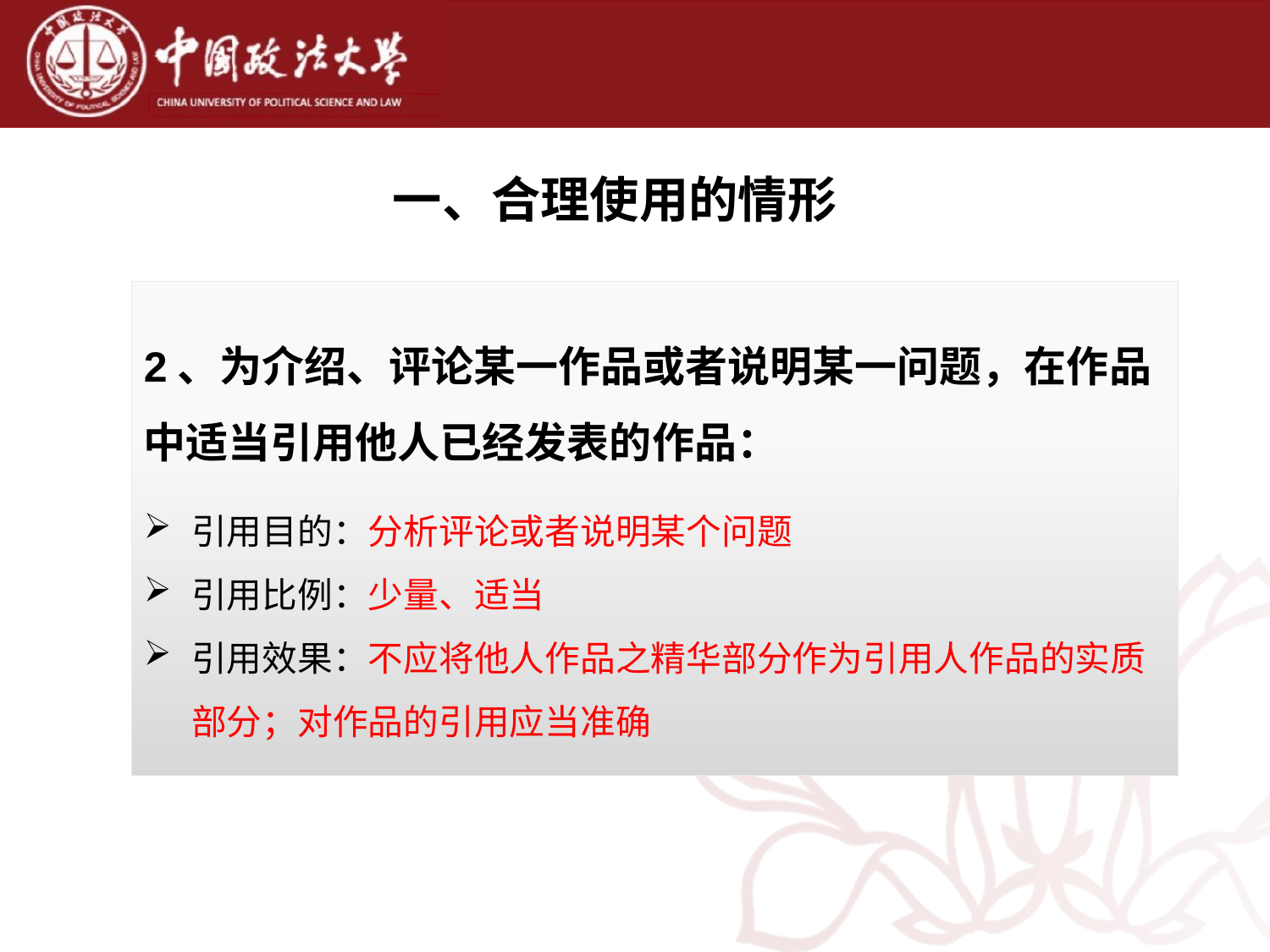

一、合理使用的情形
2、为介绍、评论某一作品或者说明某一问题，在作品中适当引用他人已经发表的作品：
引用目的：分析评论或者说明某个问题
引用比例：少量、适当
引用效果：不应将他人作品之精华部分作为引用人作品的实质部分；对作品的引用应当准确